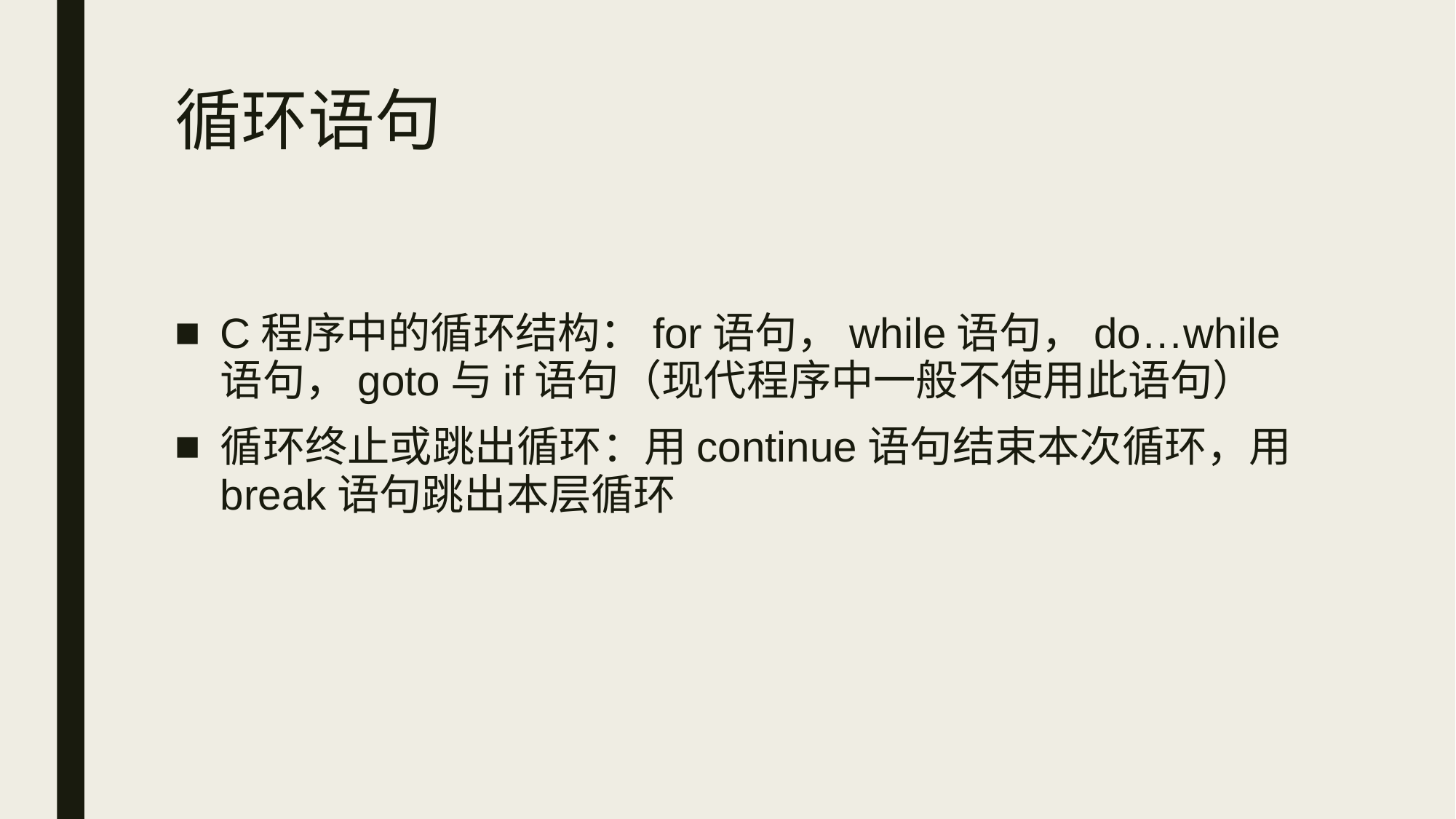

# 循环语句
C程序中的循环结构：for语句，while语句，do…while语句，goto与if语句（现代程序中一般不使用此语句）
循环终止或跳出循环：用continue语句结束本次循环，用break语句跳出本层循环